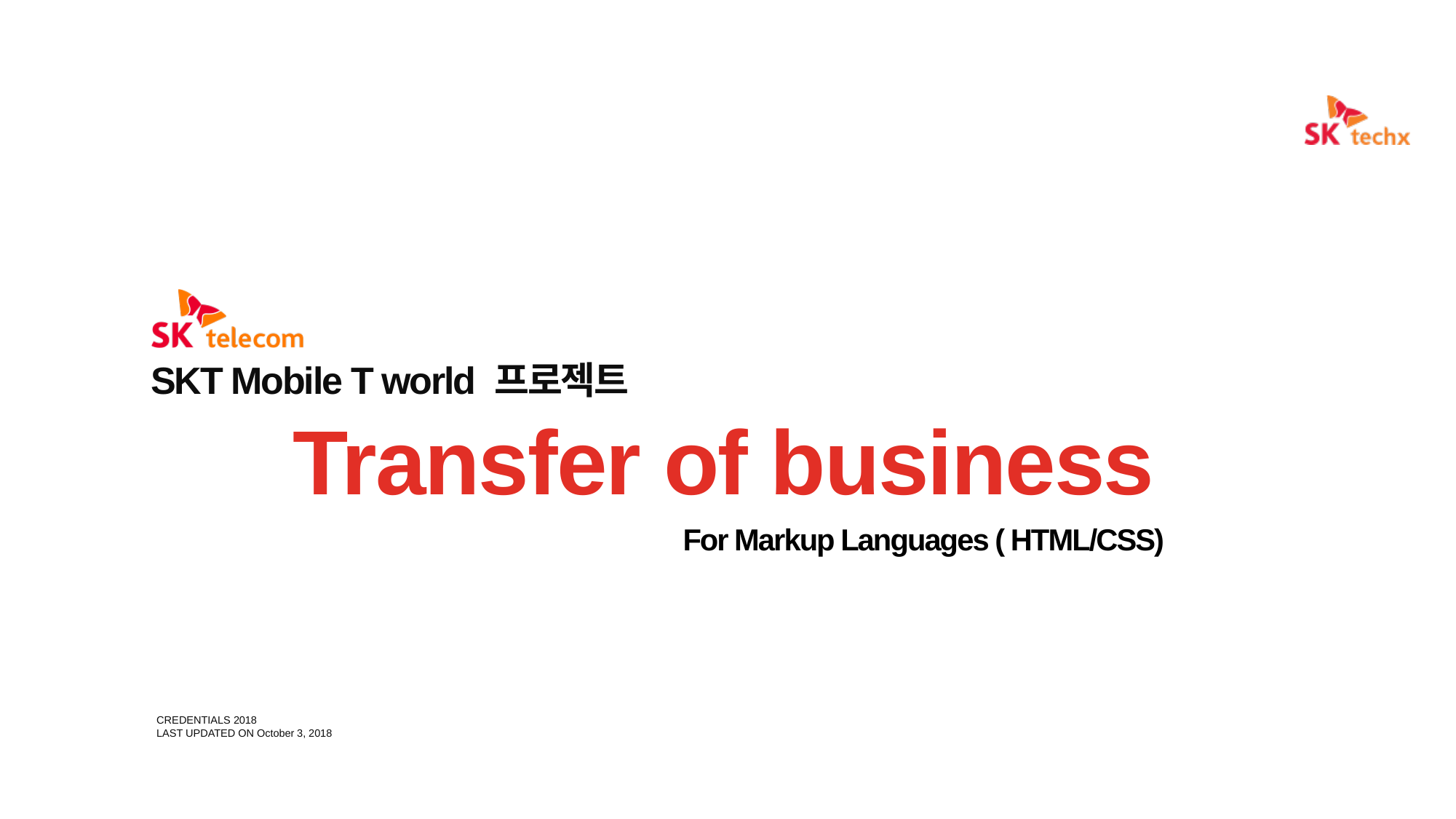

# SKT Mobile T world 프로젝트
Transfer of business
For Markup Languages ( HTML/CSS)